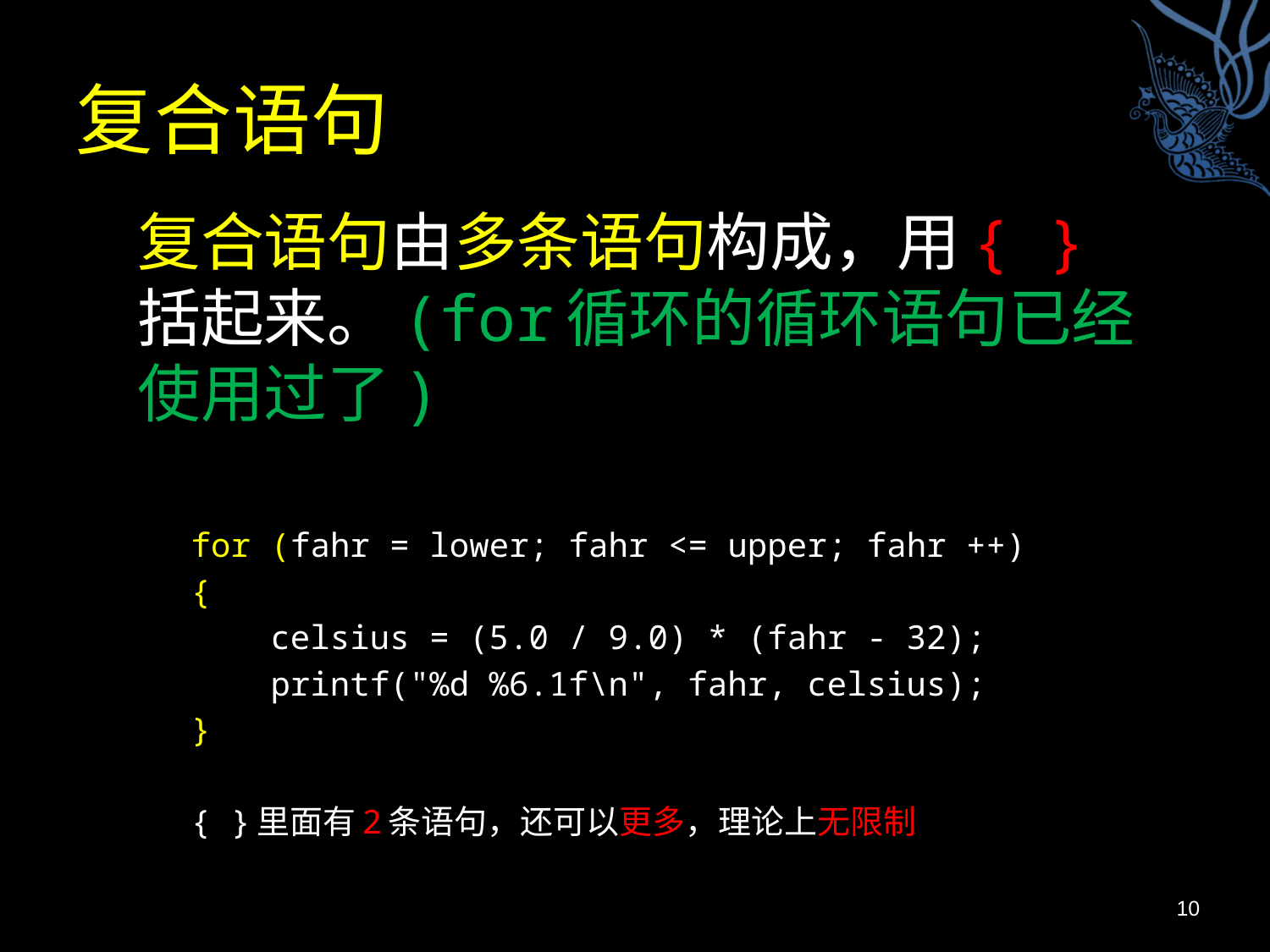

# 复合语句
复合语句由多条语句构成，用{ }括起来。(for循环的循环语句已经使用过了)

for (fahr = lower; fahr <= upper; fahr ++)
{
    celsius = (5.0 / 9.0) * (fahr - 32);
    printf("%d %6.1f\n", fahr, celsius);
}

{ }里面有2条语句，还可以更多，理论上无限制

10